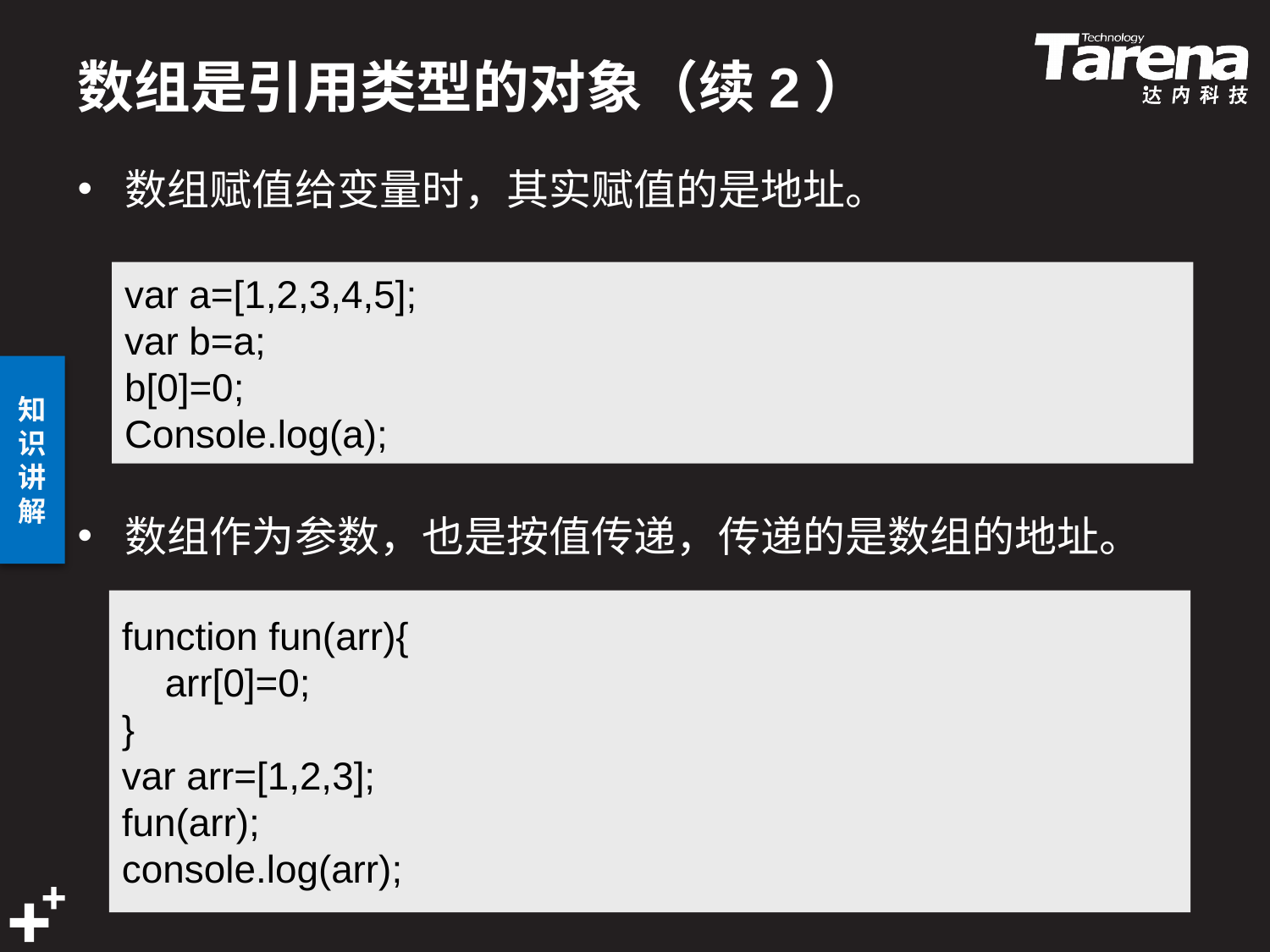

# 数组是引用类型的对象（续2）
数组赋值给变量时，其实赋值的是地址。

数组作为参数，也是按值传递，传递的是数组的地址。
var a=[1,2,3,4,5];
var b=a;
b[0]=0;
Console.log(a);
function fun(arr){
    arr[0]=0;
}
var arr=[1,2,3];
fun(arr);
console.log(arr);